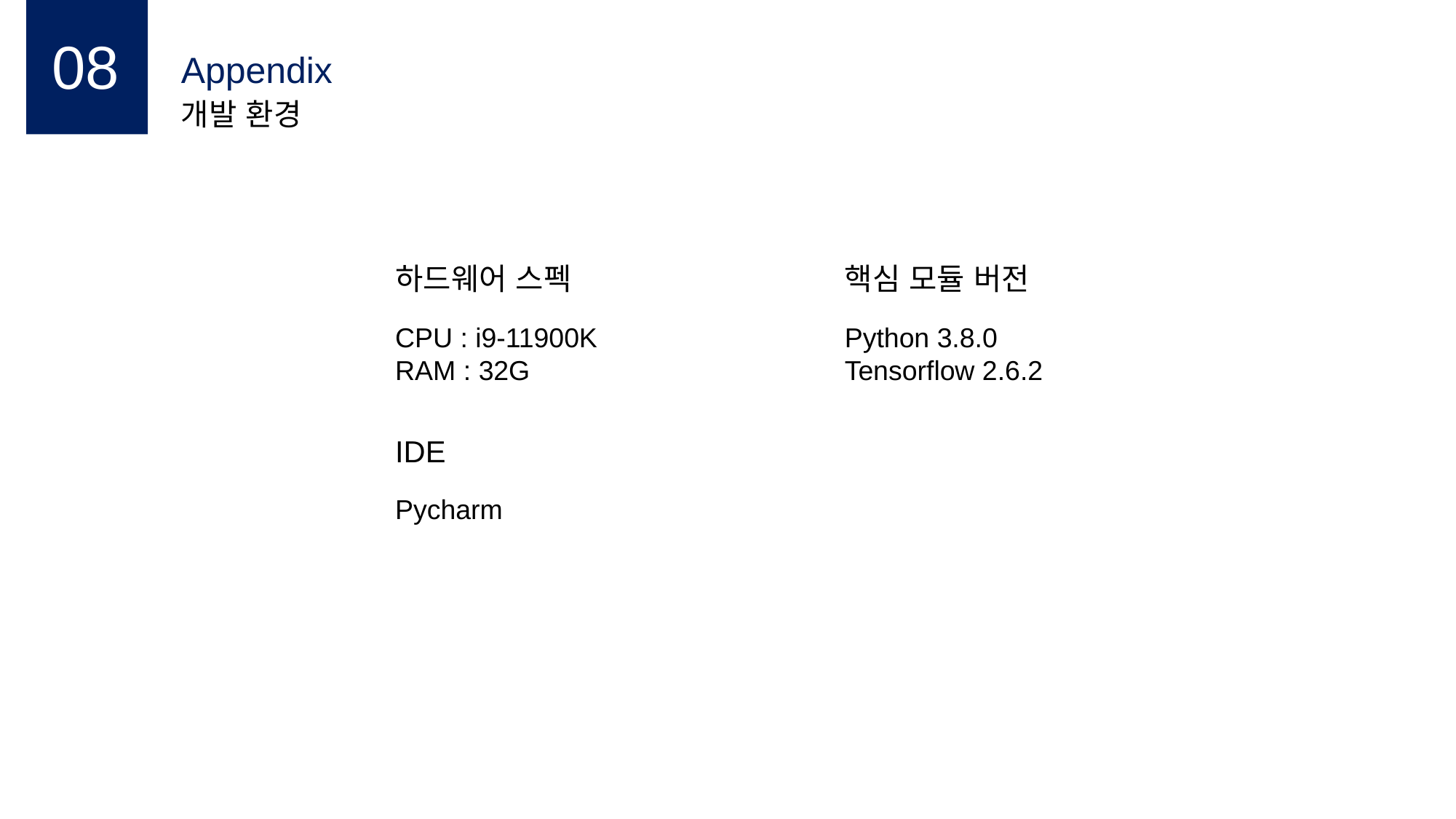

08
Appendix
개발 환경
하드웨어 스펙
핵심 모듈 버전
CPU : i9-11900K
RAM : 32G
Python 3.8.0
Tensorflow 2.6.2
IDE
Pycharm